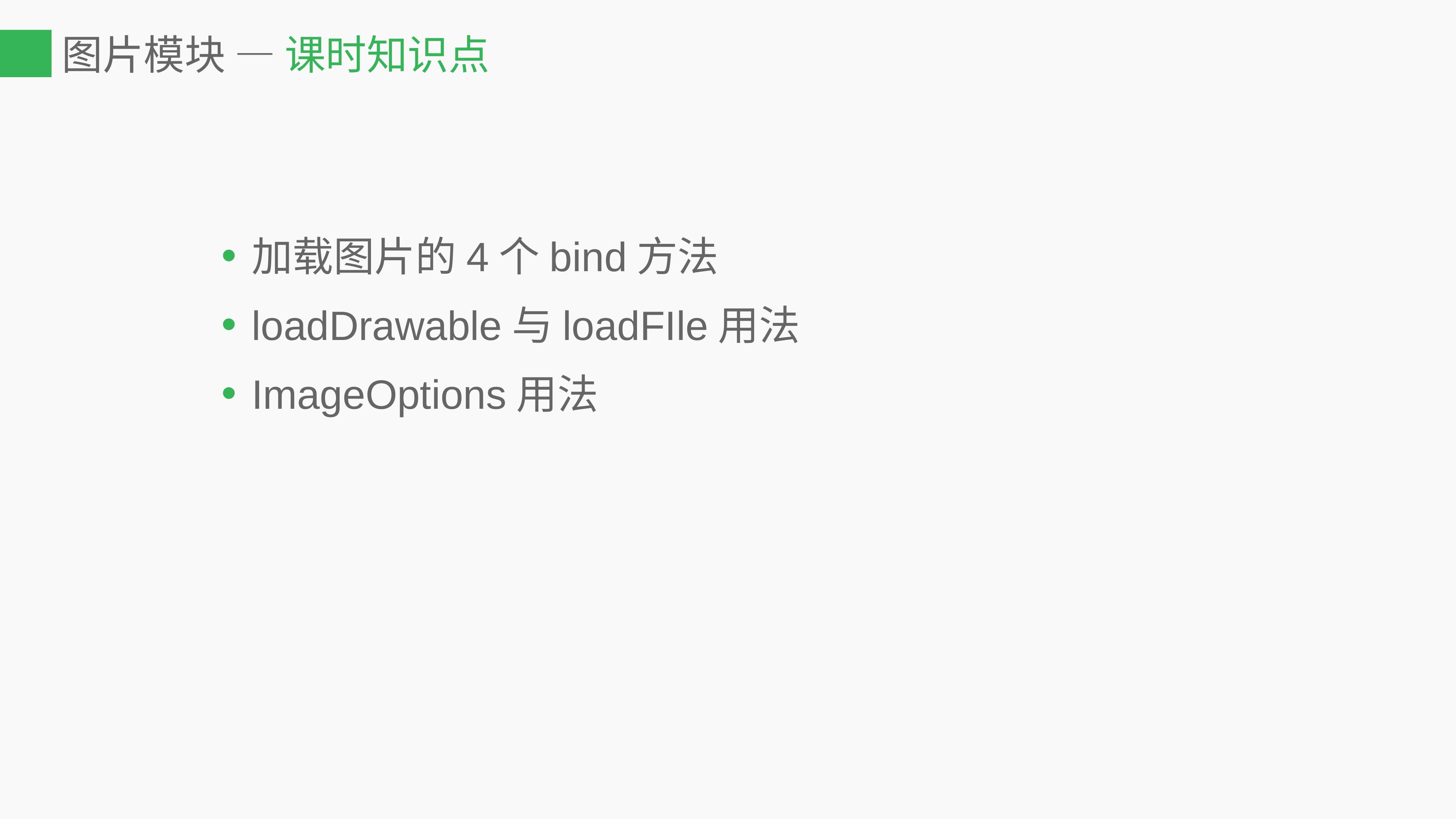

# 图片模块 — 课时知识点
加载图片的4个bind方法
loadDrawable与loadFIle用法
ImageOptions用法